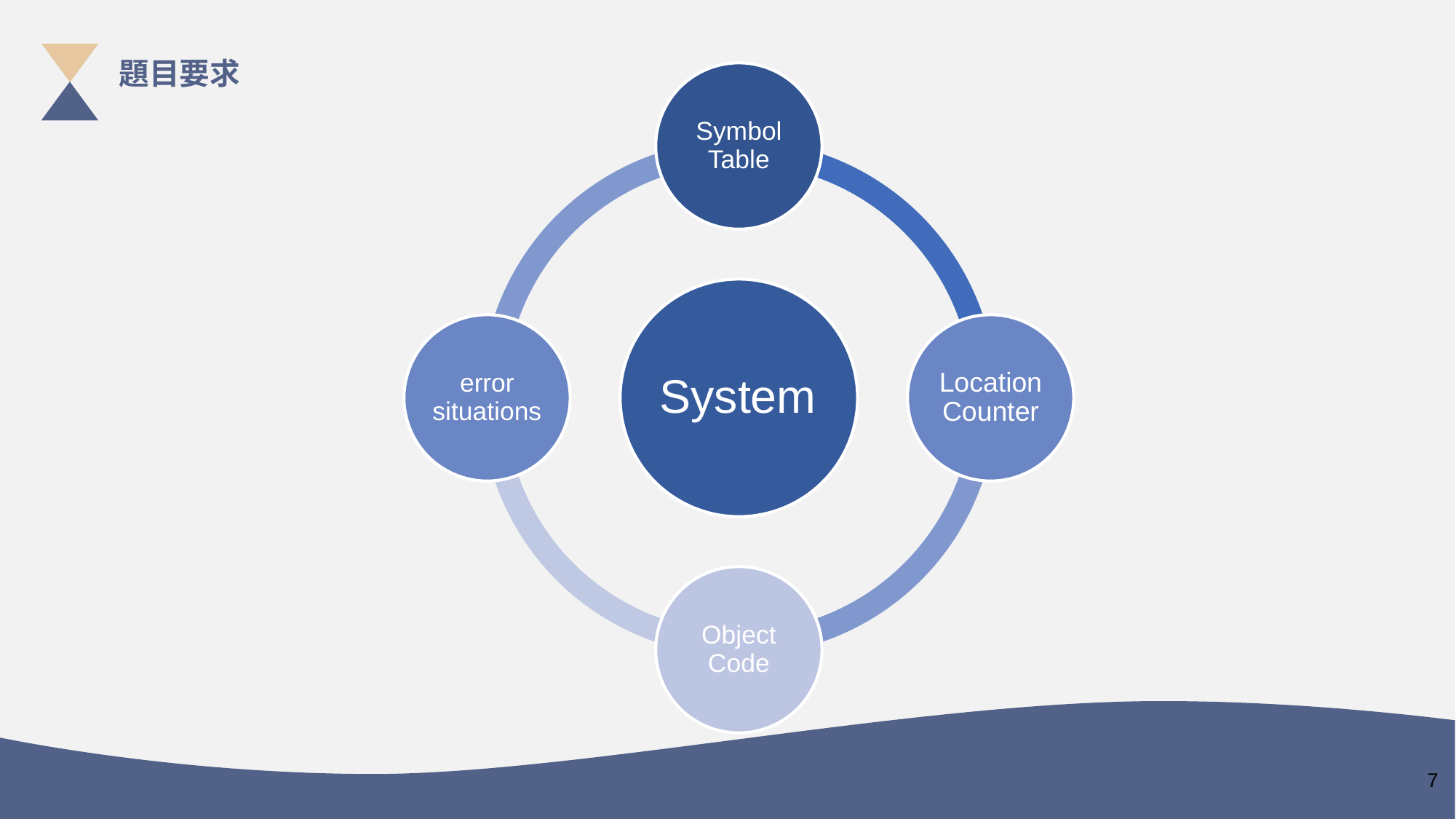

題目要求
System
Symbol Table
Location Counter
Object Code
error situations

7